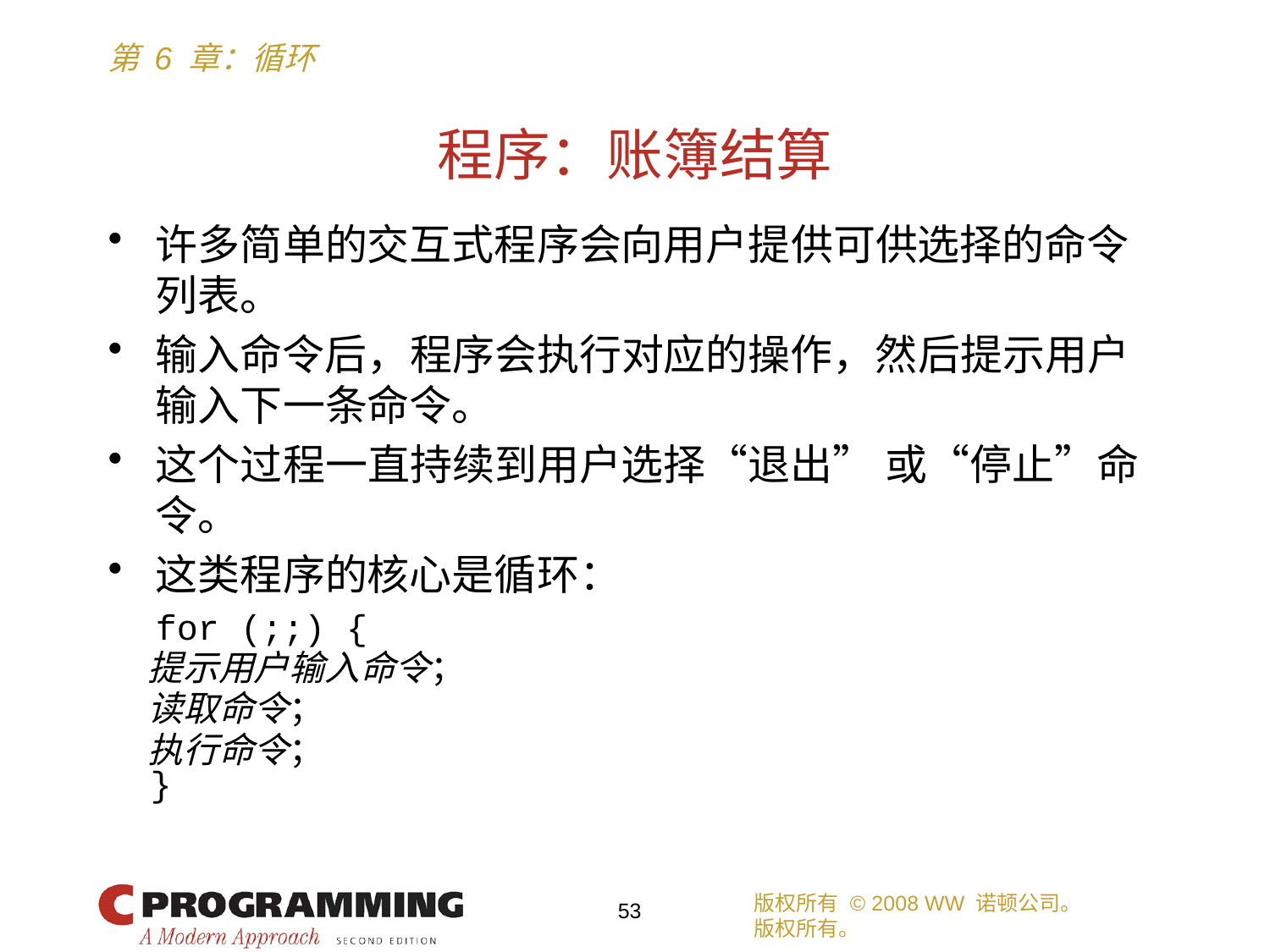

# 程序：账簿结算
许多简单的交互式程序会向用户提供可供选择的命令列表。
输入命令后，程序会执行对应的操作，然后提示用户输入下一条命令。
这个过程一直持续到用户选择“退出” 或“停止”命令。
这类程序的核心是循环：
	for (;;) {
    提示用户输入命令；
    读取命令；
    执行命令；
  }

版权所有 © 2008 WW 诺顿公司。
版权所有。
53